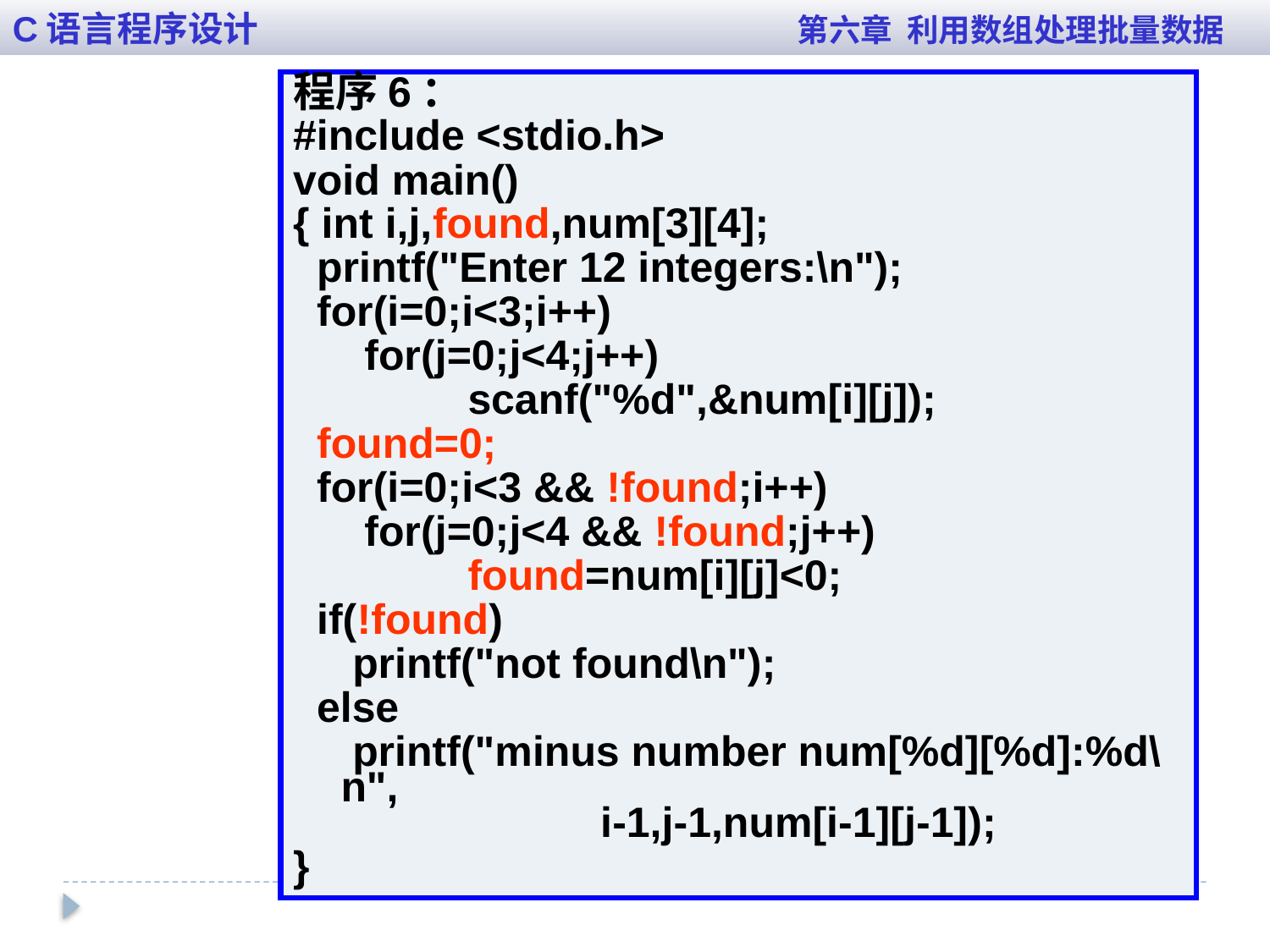

C语言程序设计                                                                   第六章  利用数组处理批量数据
程序6：
#include <stdio.h>
void main()
{ int i,j,found,num[3][4];
  printf("Enter 12 integers:\n");
  for(i=0;i<3;i++)
	  for(j=0;j<4;j++)
     	scanf("%d",&num[i][j]);
  found=0;
  for(i=0;i<3 && !found;i++)
	  for(j=0;j<4 && !found;j++)
		found=num[i][j]<0;
  if(!found)
     printf("not found\n");
  else
     printf("minus number num[%d][%d]:%d\n",
                      i-1,j-1,num[i-1][j-1]);
}